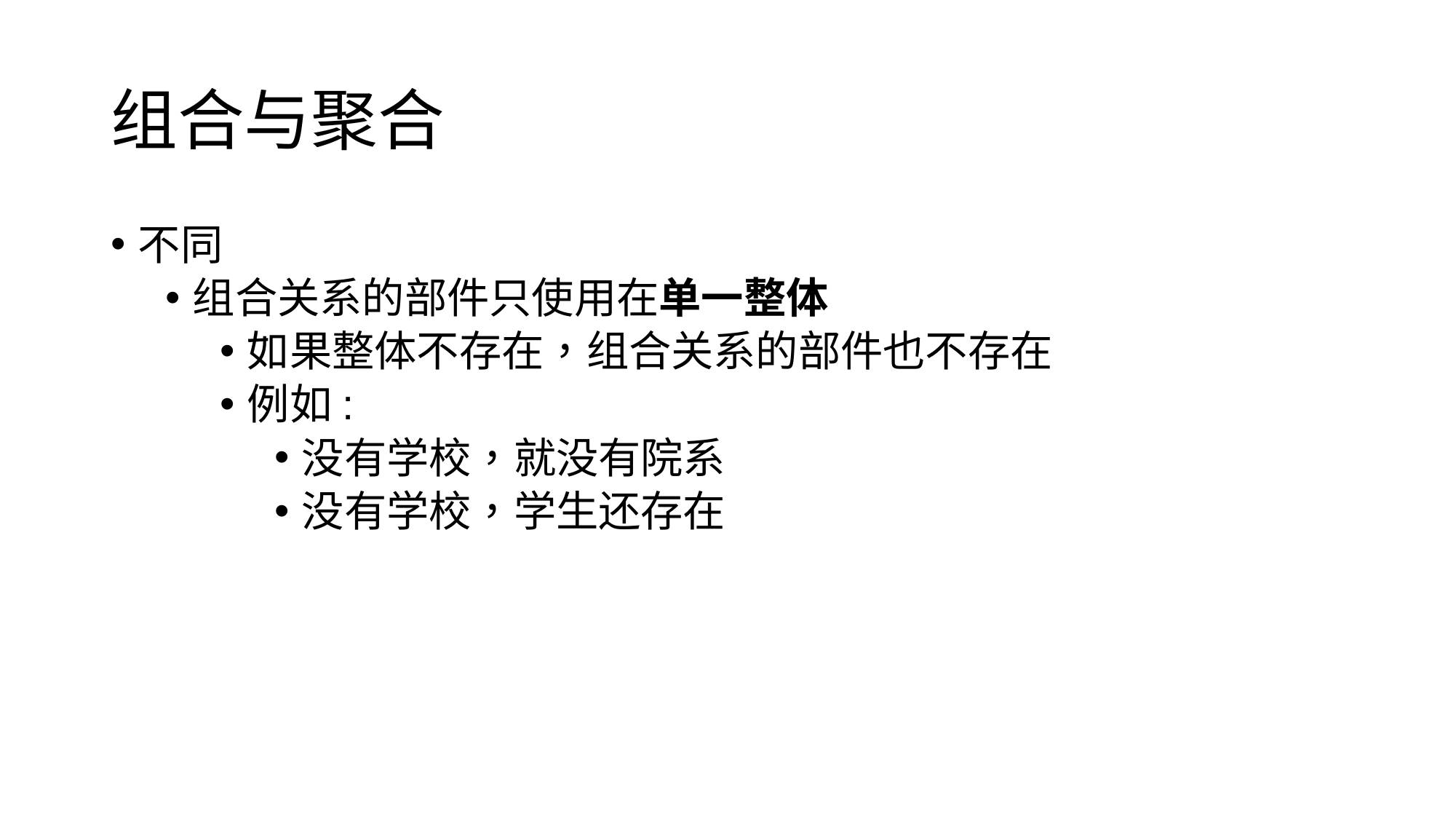

# 组合与聚合
不同
组合关系的部件只使用在单一整体
如果整体不存在，组合关系的部件也不存在
例如:
没有学校，就没有院系
没有学校，学生还存在